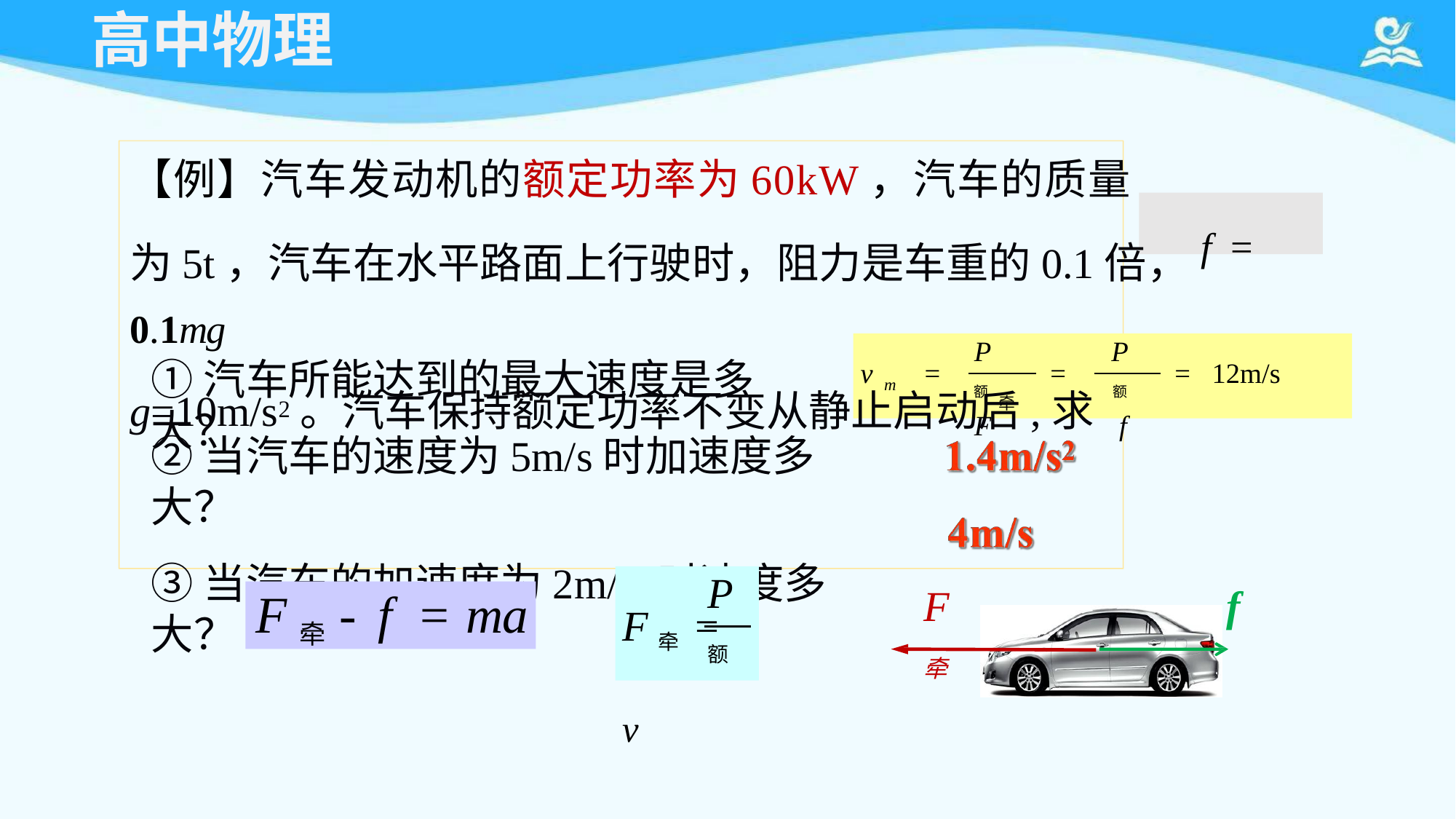

# 高中物理

【例】汽车发动机的额定功率为60kW，汽车的质量
为5t，汽车在水平路面上行驶时，阻力是车重的0.1倍，f = 0.1mg
g=10m/s2。汽车保持额定功率不变从静止启动后,求

P 额
F
P 额
f

①汽车所能达到的最大速度是多大？
v	=
=
=	12m/s
m

牵
②当汽车的速度为5m/s时加速度多大？
③当汽车的加速度为2m/s2时速度多大？

P额

f
F牵
F牵	-	f	= ma
F牵 =	v